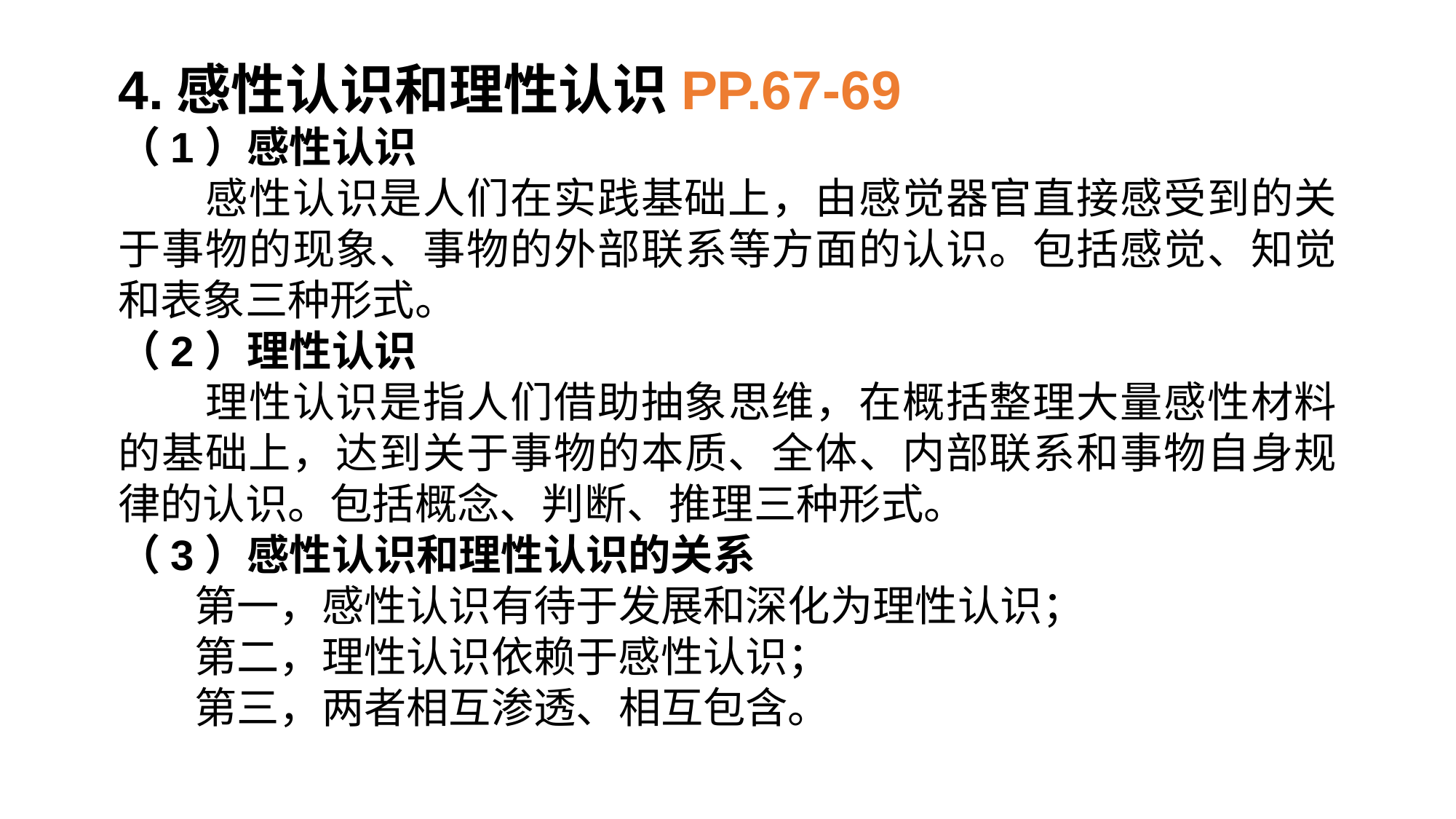

4.感性认识和理性认识PP.67-69
（1）感性认识
       感性认识是人们在实践基础上，由感觉器官直接感受到的关于事物的现象、事物的外部联系等方面的认识。包括感觉、知觉和表象三种形式。
（2）理性认识
       理性认识是指人们借助抽象思维，在概括整理大量感性材料的基础上，达到关于事物的本质、全体、内部联系和事物自身规律的认识。包括概念、判断、推理三种形式。
（3）感性认识和理性认识的关系
       第一，感性认识有待于发展和深化为理性认识；
       第二，理性认识依赖于感性认识；
       第三，两者相互渗透、相互包含。